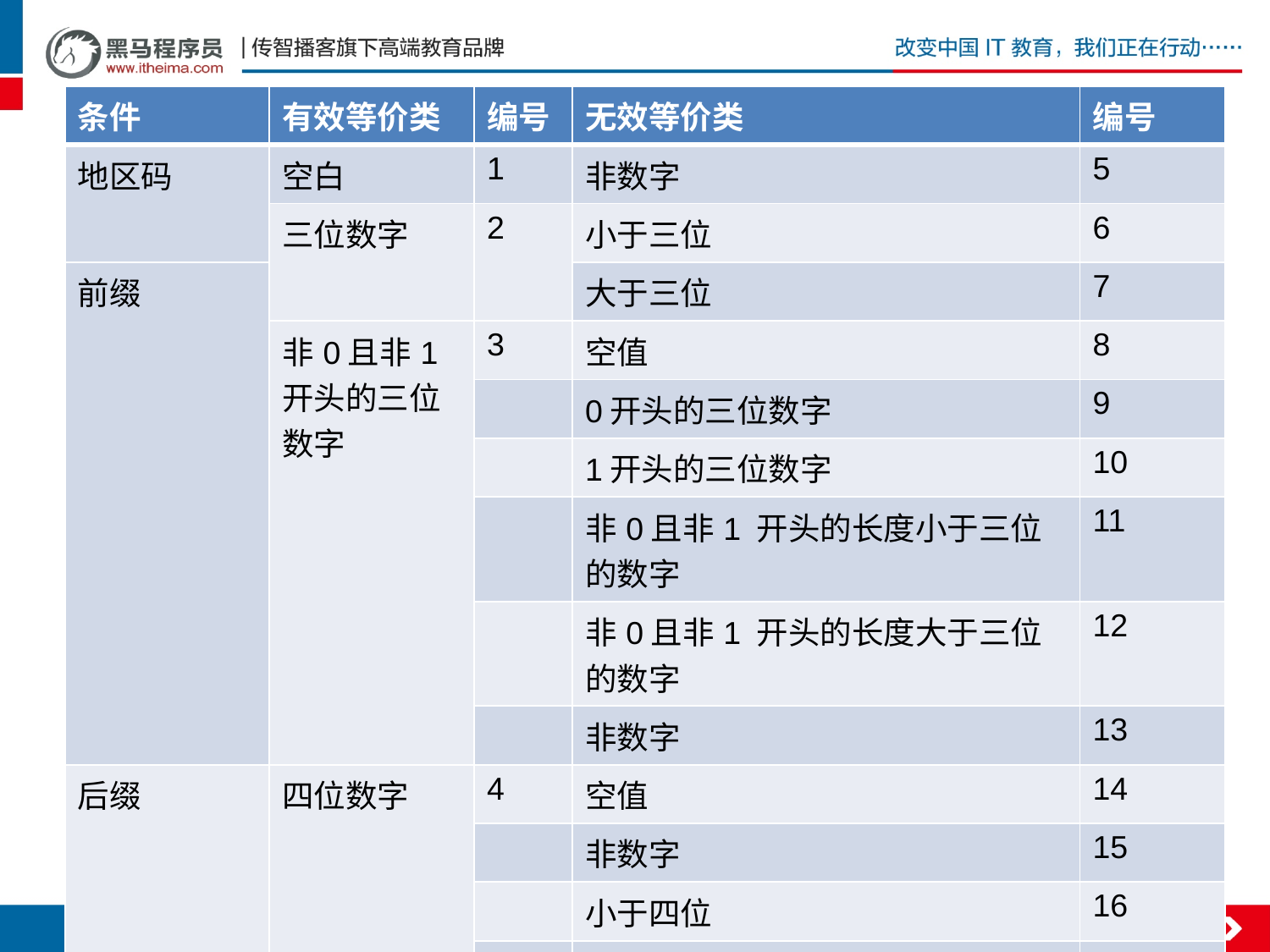

| 条件 | 有效等价类 | 编号 | 无效等价类 | 编号 |
| --- | --- | --- | --- | --- |
| 地区码 | 空白 | 1 | 非数字 | 5 |
|  | 三位数字 | 2 | 小于三位 | 6 |
| 前缀 |  |  | 大于三位 | 7 |
|  | 非0且非1开头的三位数字 | 3 | 空值 | 8 |
|  |  |  | 0开头的三位数字 | 9 |
|  |  |  | 1开头的三位数字 | 10 |
|  |  |  | 非0且非1 开头的长度小于三位的数字 | 11 |
|  |  |  | 非0且非1 开头的长度大于三位的数字 | 12 |
|  |  |  | 非数字 | 13 |
| 后缀 | 四位数字 | 4 | 空值 | 14 |
|  |  |  | 非数字 | 15 |
|  |  |  | 小于四位 | 16 |
|  |  |  | 大于四位 | 17 |